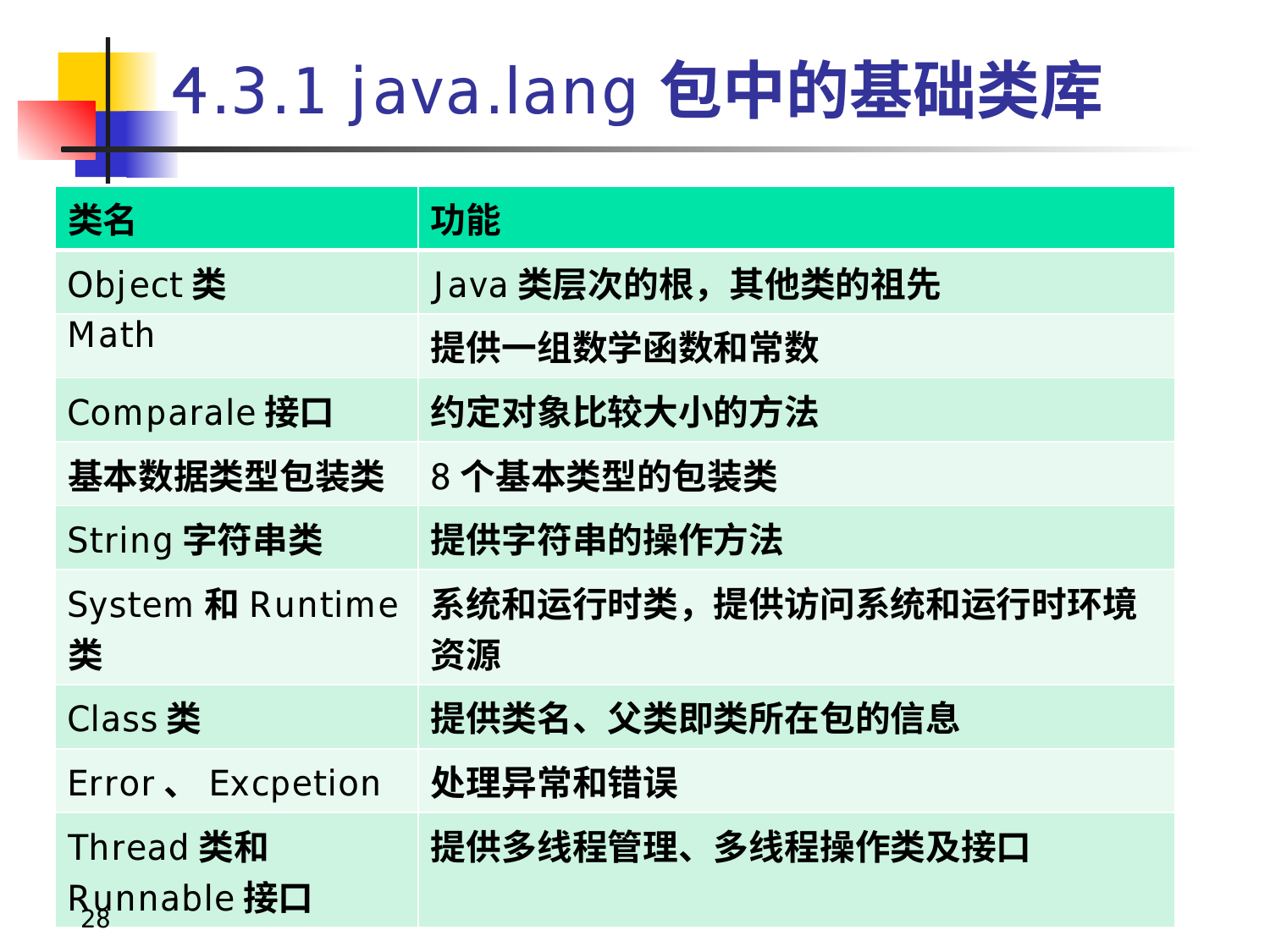

# 4.3.1 java.lang包中的基础类库
| 类名 | 功能 |
| --- | --- |
| Object类 | Java类层次的根，其他类的祖先 |
| Math | 提供一组数学函数和常数 |
| Comparale接口 | 约定对象比较大小的方法 |
| 基本数据类型包装类 | 8个基本类型的包装类 |
| String字符串类 | 提供字符串的操作方法 |
| System和Runtime类 | 系统和运行时类，提供访问系统和运行时环境资源 |
| Class类 | 提供类名、父类即类所在包的信息 |
| Error、Excpetion | 处理异常和错误 |
| Thread类和Runnable接口 | 提供多线程管理、多线程操作类及接口 |
28